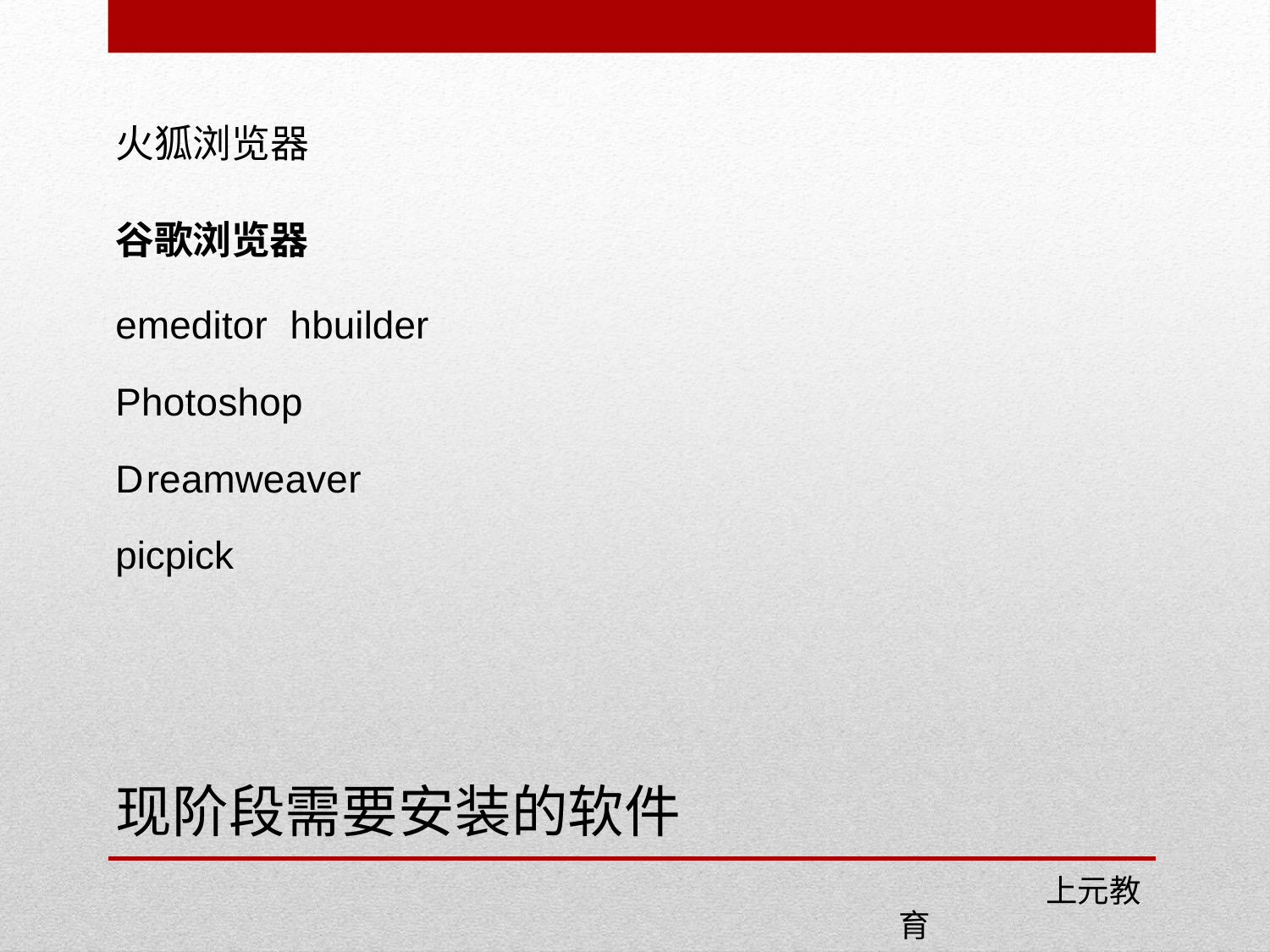

火狐浏览器

谷歌浏览器
emeditor  hbuilder  Photoshop  Dreamweaver  picpick
现阶段需要安装的软件
              上元教育